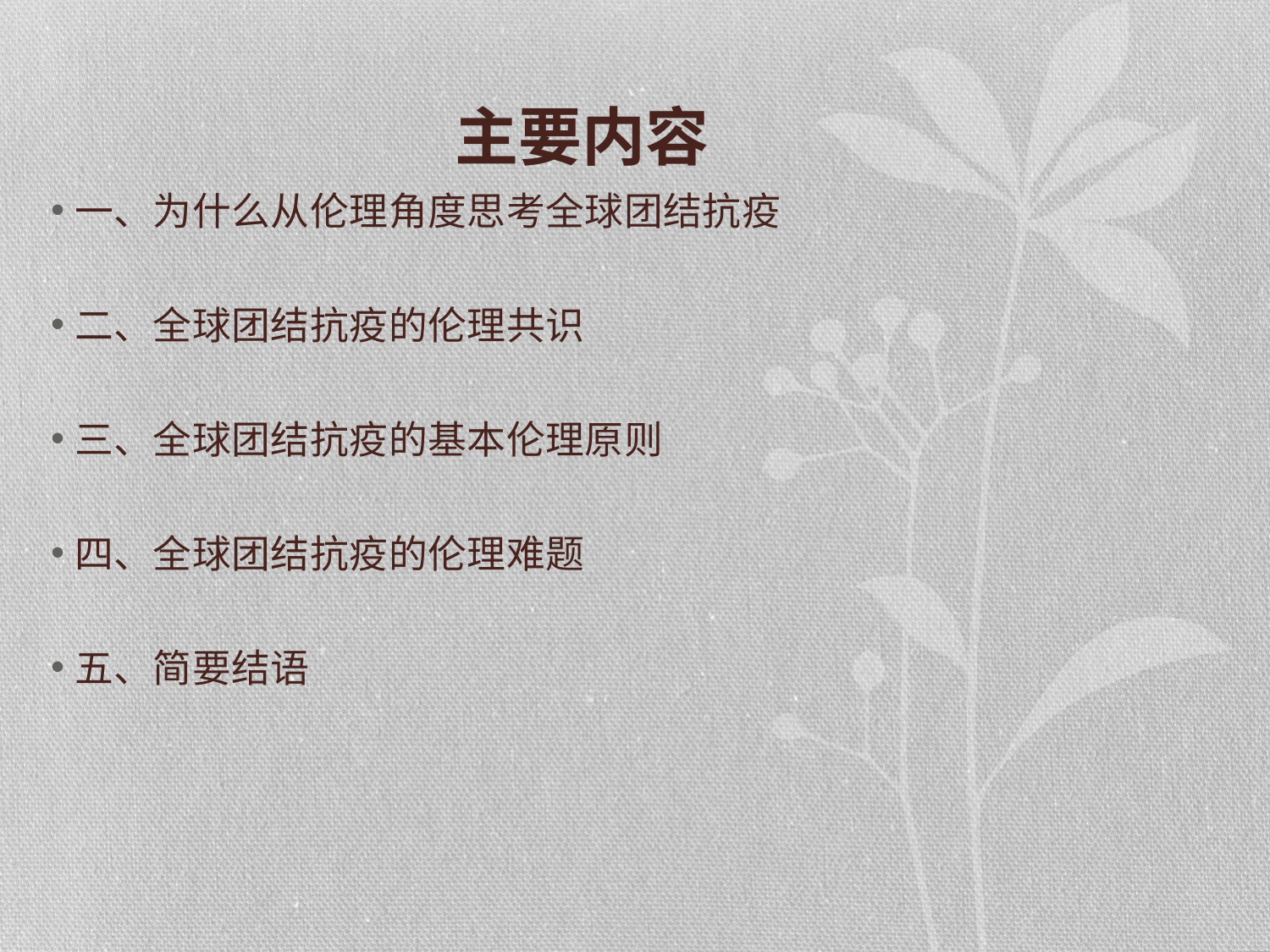

# 主要内容
一、为什么从伦理角度思考全球团结抗疫

二、全球团结抗疫的伦理共识

三、全球团结抗疫的基本伦理原则

四、全球团结抗疫的伦理难题

五、简要结语